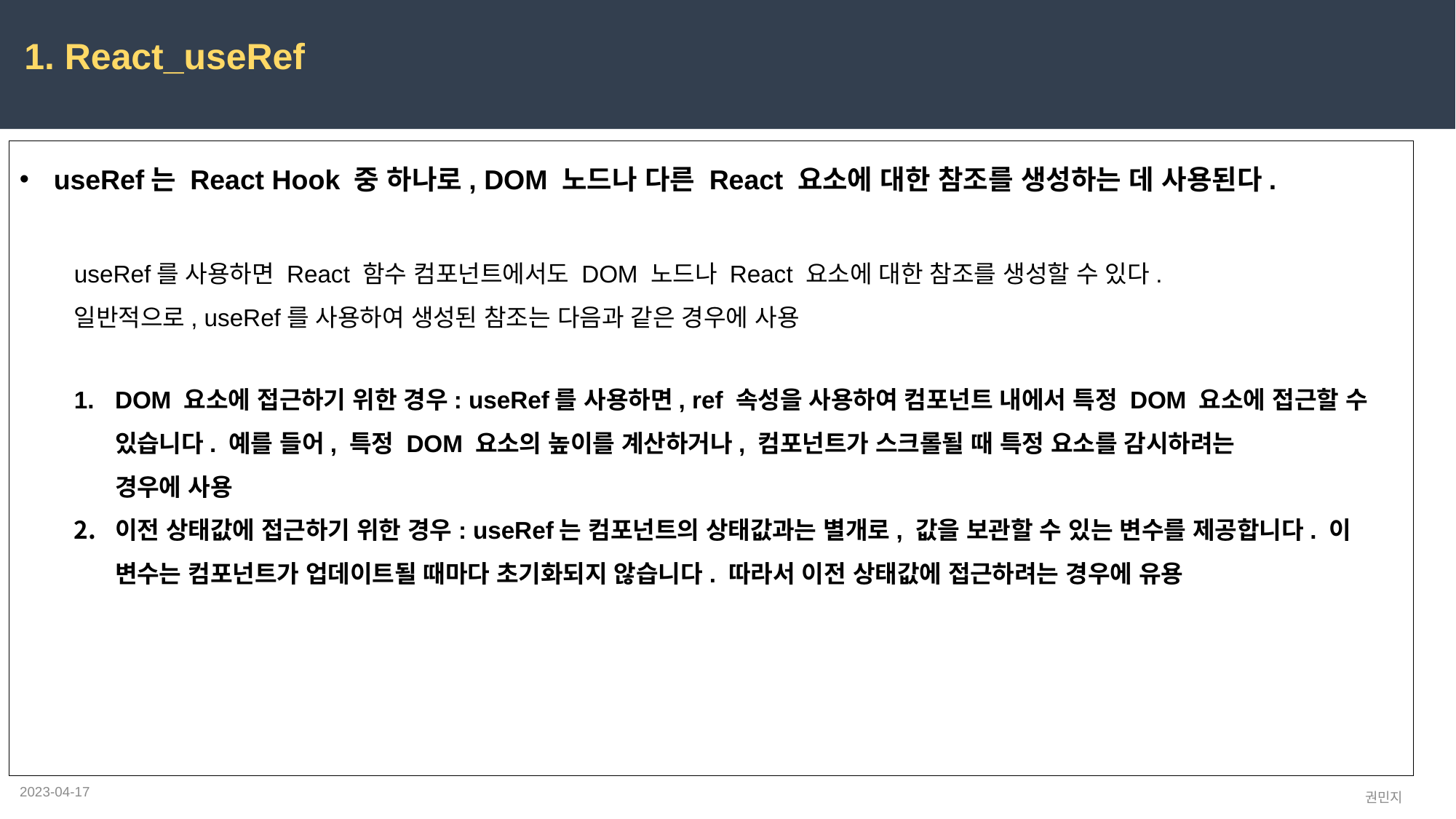

1. React_useRef
useRef는 React Hook 중 하나로, DOM 노드나 다른 React 요소에 대한 참조를 생성하는 데 사용된다.

useRef를 사용하면 React 함수 컴포넌트에서도 DOM 노드나 React 요소에 대한 참조를 생성할 수 있다.
일반적으로, useRef를 사용하여 생성된 참조는 다음과 같은 경우에 사용

DOM 요소에 접근하기 위한 경우: useRef를 사용하면, ref 속성을 사용하여 컴포넌트 내에서 특정 DOM 요소에 접근할 수 있습니다. 예를 들어, 특정 DOM 요소의 높이를 계산하거나, 컴포넌트가 스크롤될 때 특정 요소를 감시하려는
경우에 사용
이전 상태값에 접근하기 위한 경우: useRef는 컴포넌트의 상태값과는 별개로, 값을 보관할 수 있는 변수를 제공합니다. 이 변수는 컴포넌트가 업데이트될 때마다 초기화되지 않습니다. 따라서 이전 상태값에 접근하려는 경우에 유용
2023-04-17
권민지